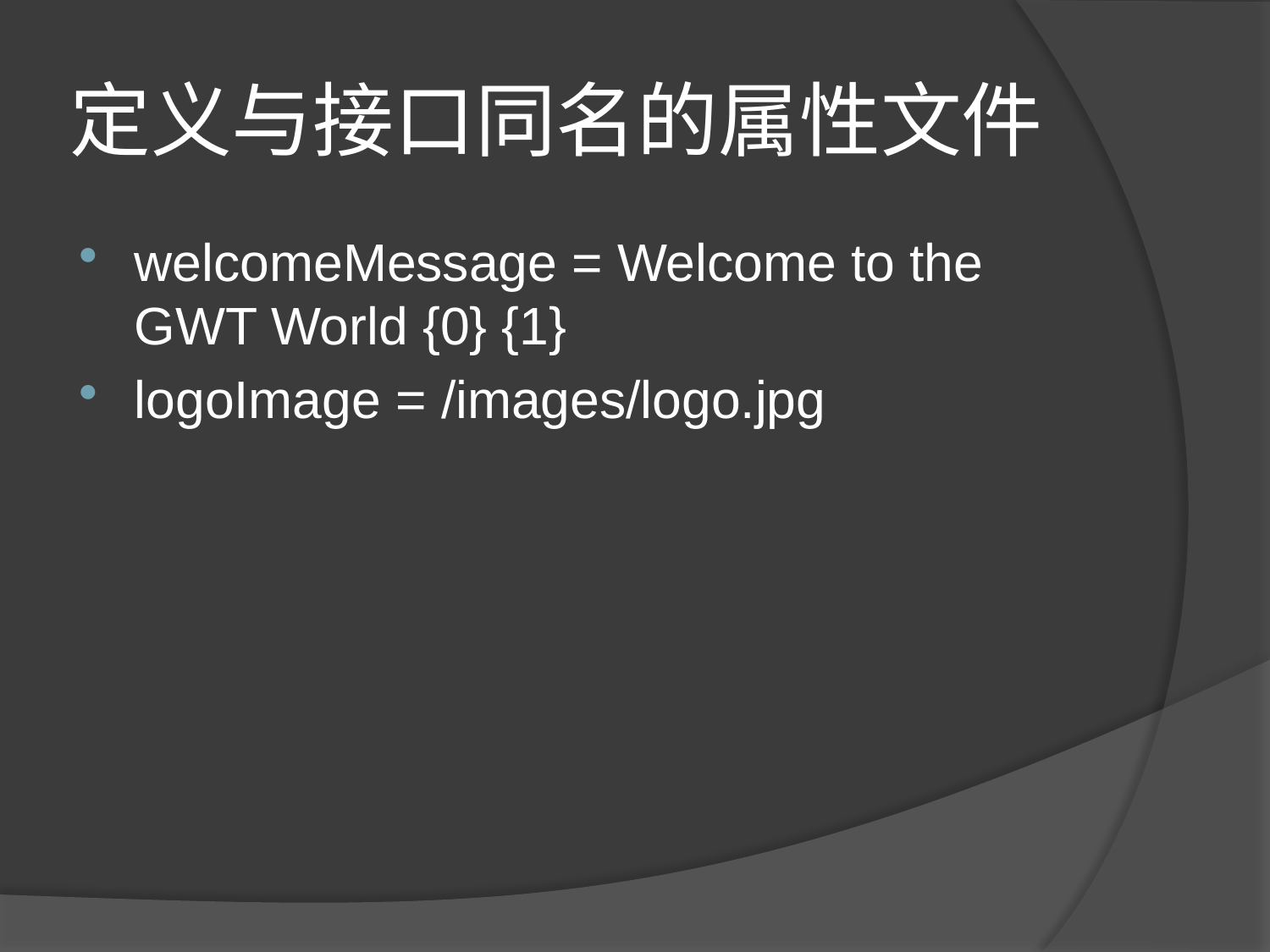

# 定义与接口同名的属性文件
welcomeMessage = Welcome to the GWT World {0} {1}
logoImage = /images/logo.jpg